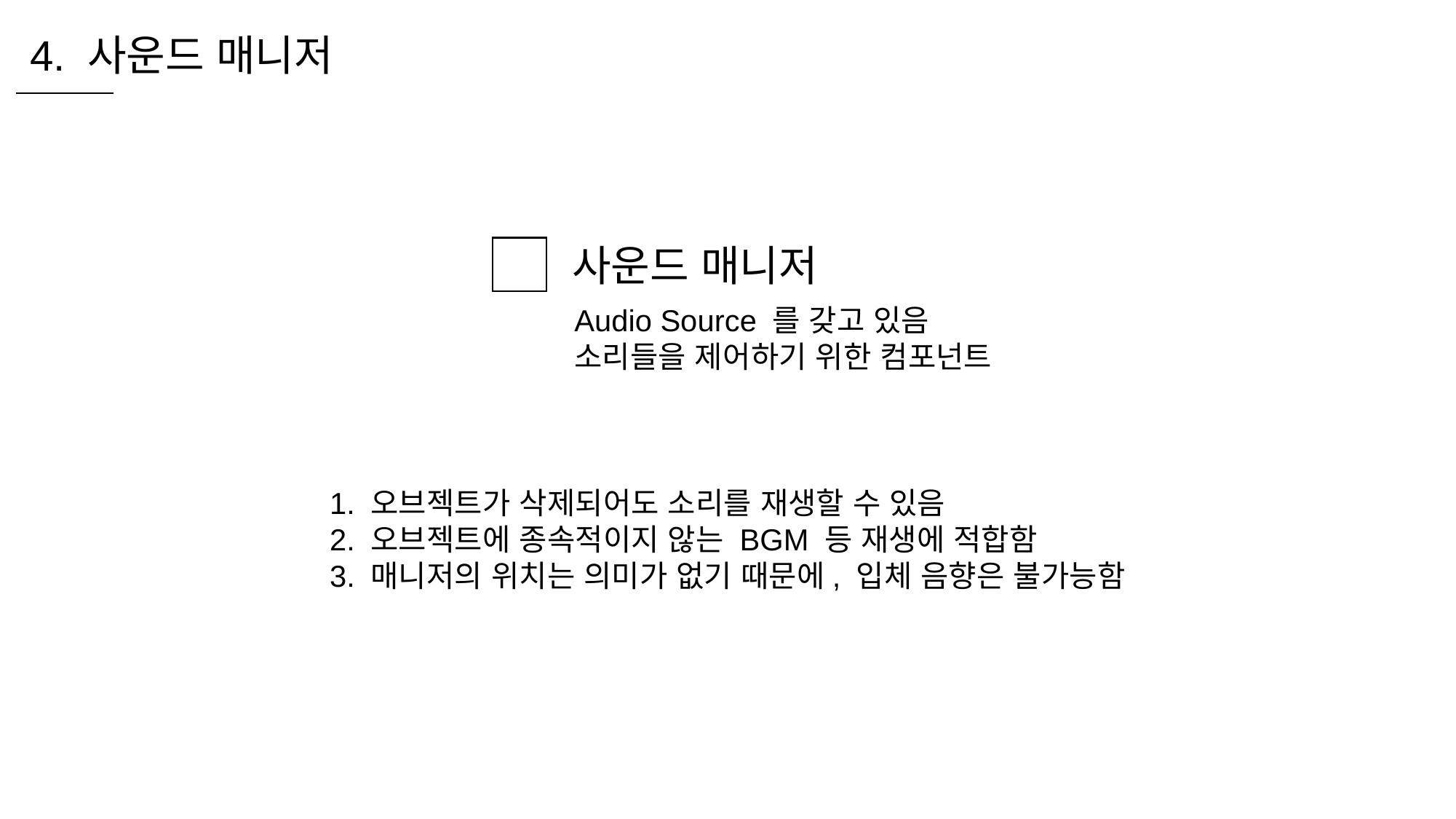

4. 사운드 매니저
사운드 매니저

Audio Source 를 갖고 있음
소리들을 제어하기 위한 컴포넌트
1. 오브젝트가 삭제되어도 소리를 재생할 수 있음
2. 오브젝트에 종속적이지 않는 BGM 등 재생에 적합함
3. 매니저의 위치는 의미가 없기 때문에, 입체 음향은 불가능함